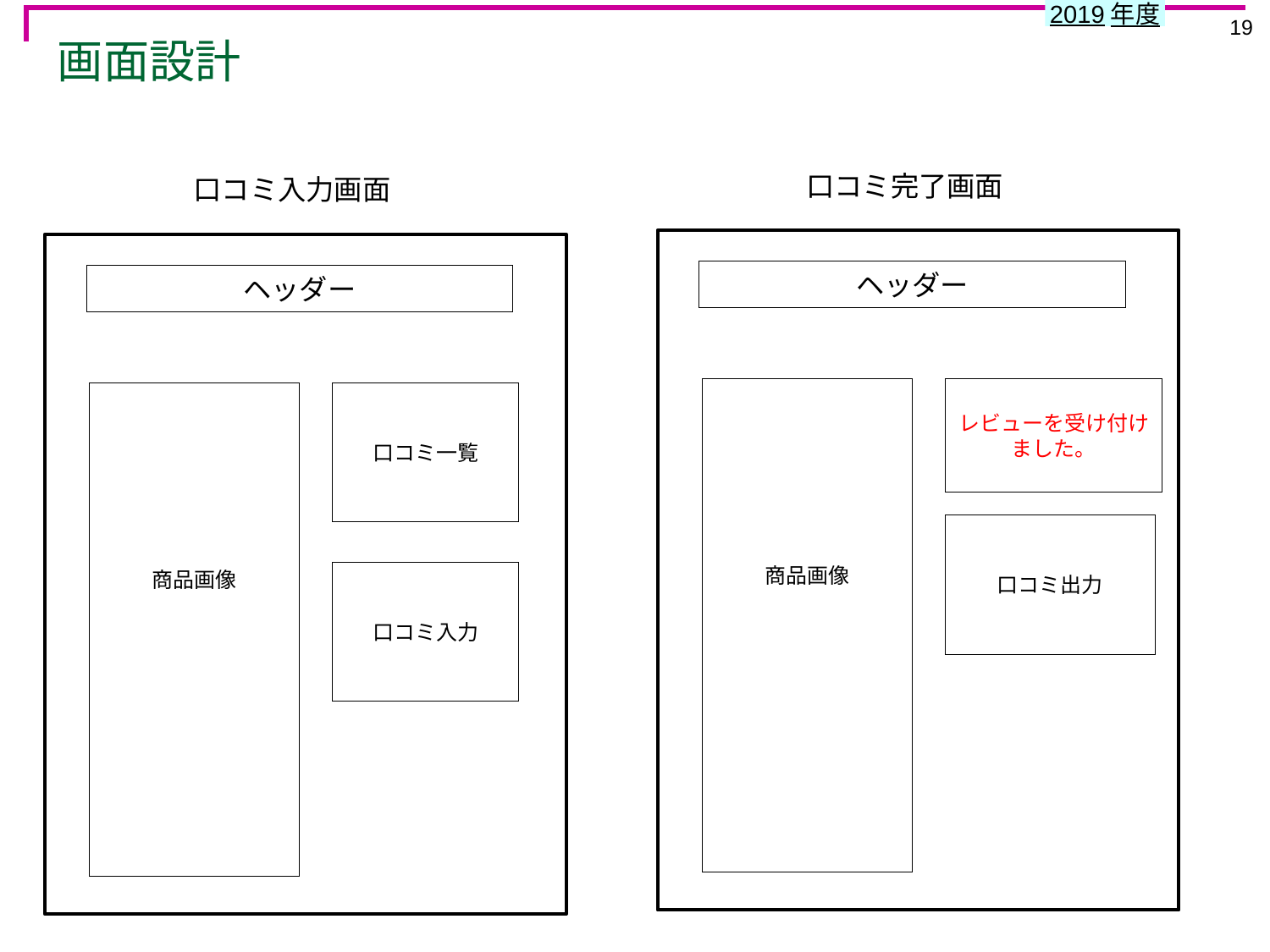

19
# 画面設計
口コミ完了画面

ヘッダー

商品画像

レビューを受け付け
ました。

口コミ出力

口コミ入力画面

ヘッダー

商品画像

口コミ一覧

口コミ入力